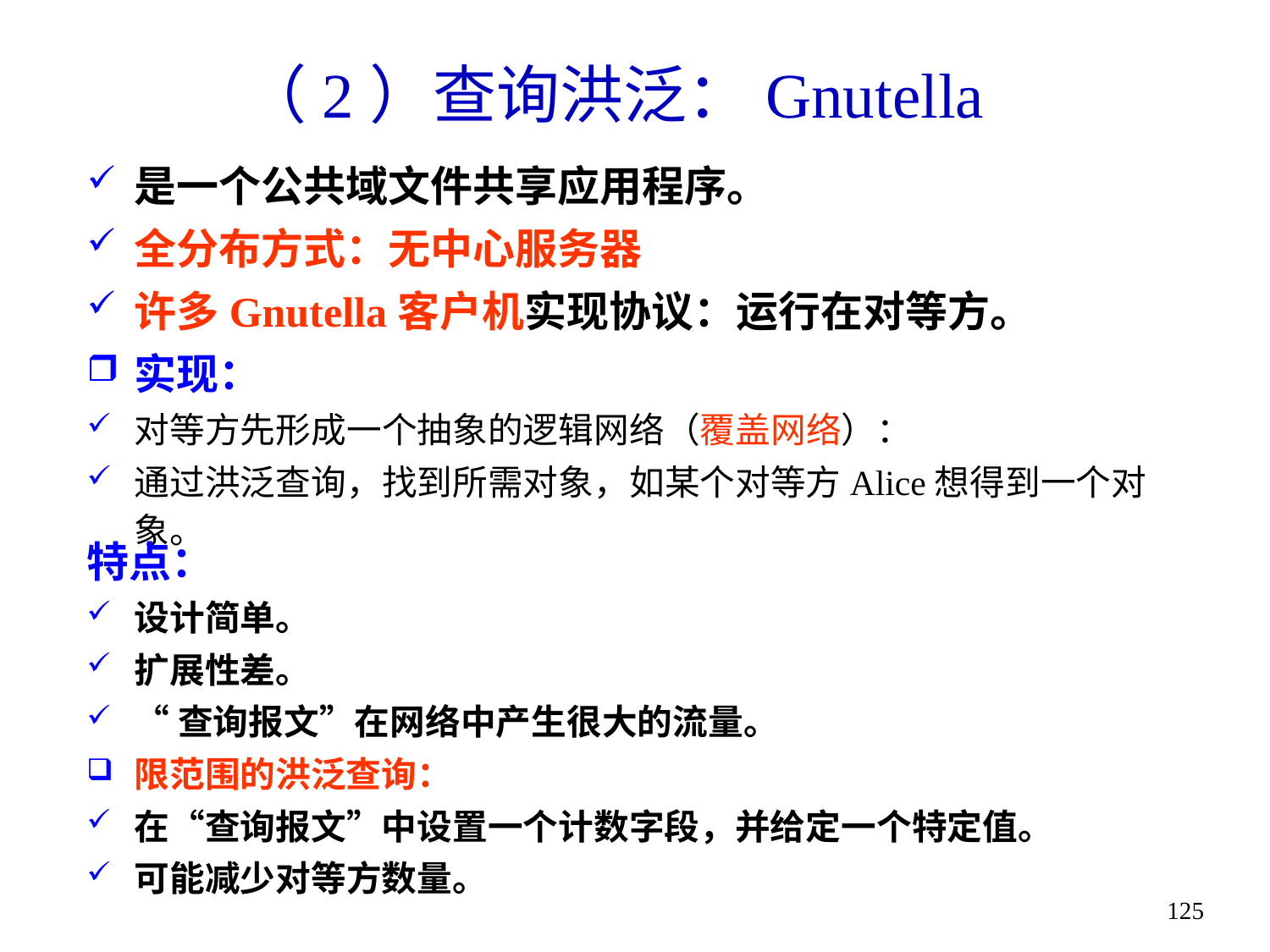

# （2）查询洪泛：Gnutella
是一个公共域文件共享应用程序。
全分布方式：无中心服务器
许多Gnutella客户机实现协议：运行在对等方。
实现：
对等方先形成一个抽象的逻辑网络（覆盖网络）：
通过洪泛查询，找到所需对象，如某个对等方Alice想得到一个对象。
特点：
设计简单。
扩展性差。
“查询报文”在网络中产生很大的流量。
限范围的洪泛查询：
在“查询报文”中设置一个计数字段，并给定一个特定值。
可能减少对等方数量。

125